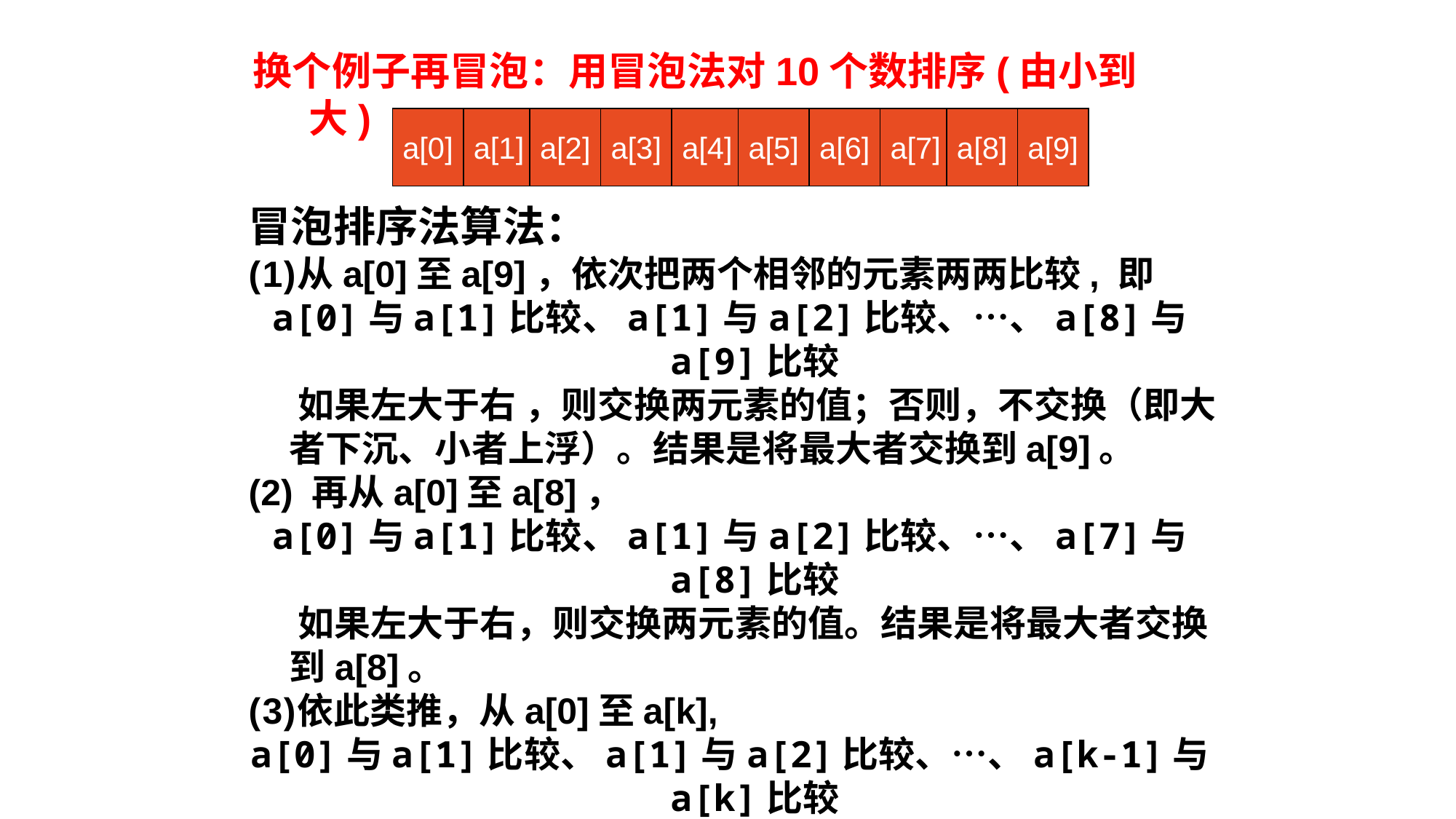

换个例子再冒泡：用冒泡法对10个数排序(由小到大)
a[0]
a[1]
a[2]
a[3]
a[4]
a[5]
a[6]
a[7]
a[8]
a[9]
冒泡排序法算法：
从a[0]至a[9]，依次把两个相邻的元素两两比较, 即
a[0]与a[1]比较、a[1]与a[2]比较、…、a[8]与a[9]比较
     如果左大于右 ，则交换两元素的值；否则，不交换（即大者下沉、小者上浮）。结果是将最大者交换到a[9]。
(2) 再从a[0]至a[8]，
a[0]与a[1]比较、a[1]与a[2]比较、…、a[7]与a[8]比较
     如果左大于右，则交换两元素的值。结果是将最大者交换到a[8]。
依此类推，从a[0]至a[k],
a[0]与a[1]比较、a[1]与a[2]比较、…、a[k-1]与a[k]比较
      如果左大于右，则交换两元素的值。结果是将最大者交换到a[k],  直至k<1时停止。